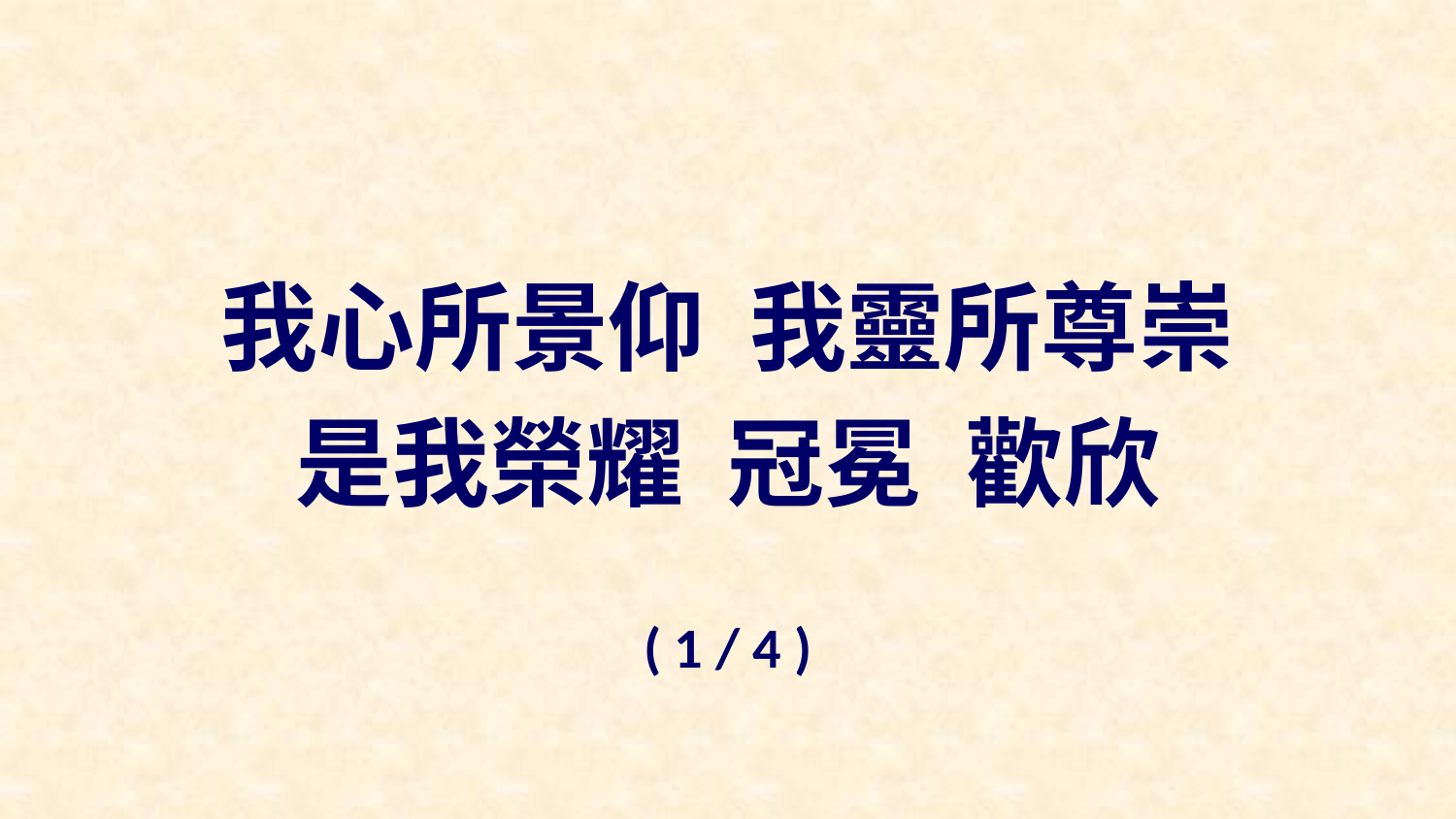

我心所景仰  我靈所尊崇
是我榮耀  冠冕  歡欣
( 1 / 4 )